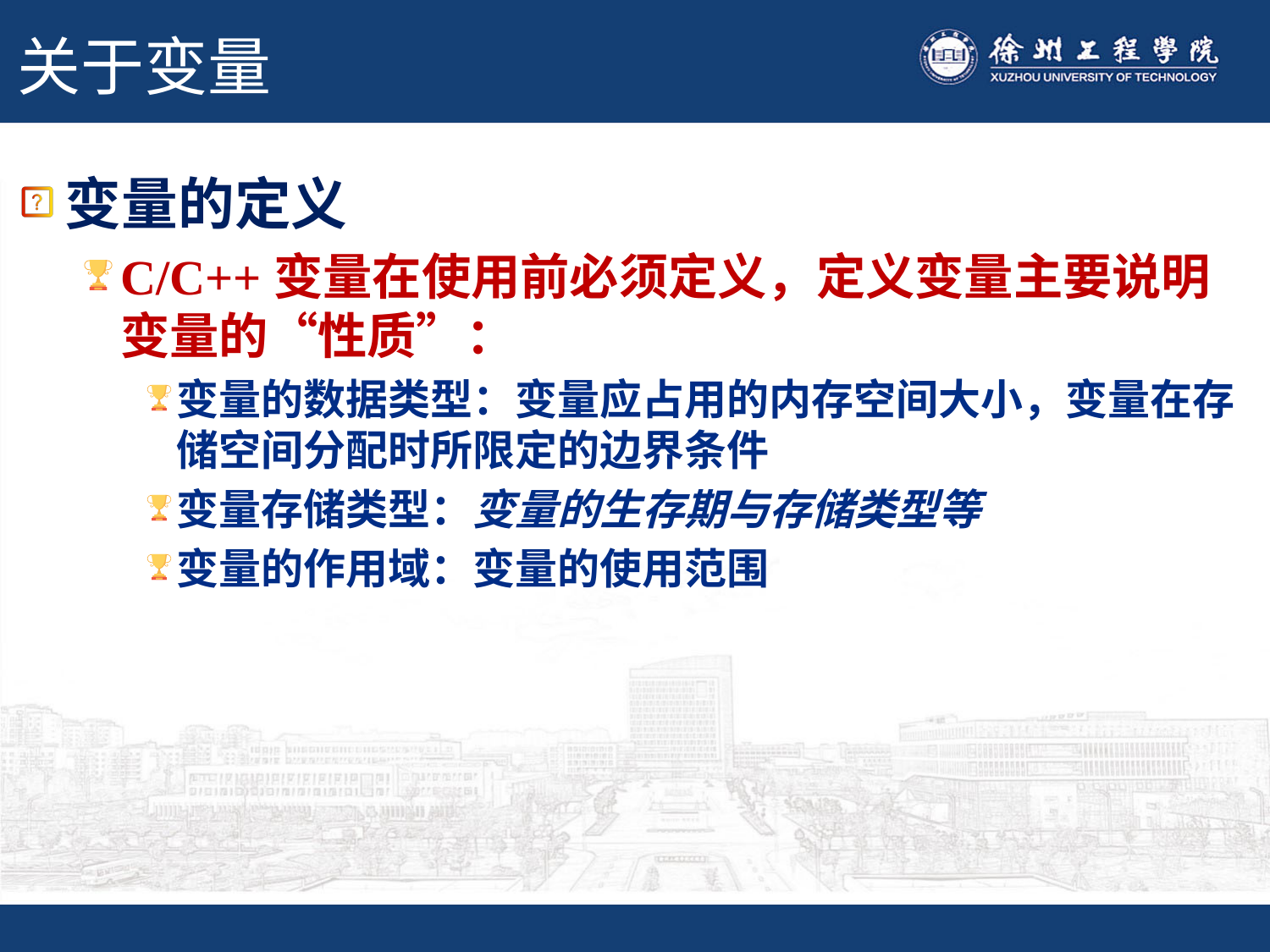

# 关于变量
变量的定义
C/C++变量在使用前必须定义，定义变量主要说明变量的“性质”：
变量的数据类型：变量应占用的内存空间大小，变量在存储空间分配时所限定的边界条件
变量存储类型：变量的生存期与存储类型等
变量的作用域：变量的使用范围